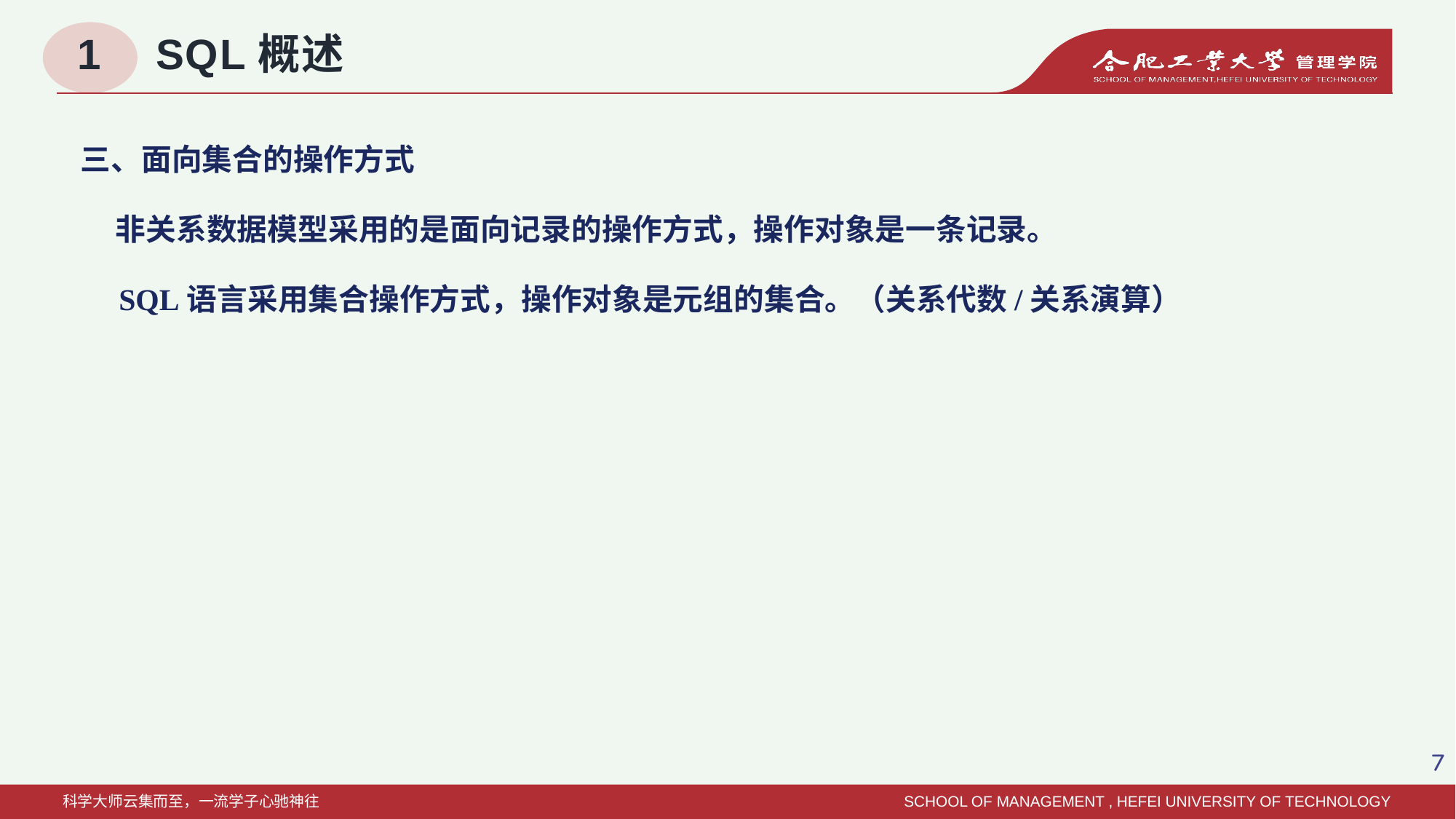

# 1    SQL概述
三、面向集合的操作方式
    非关系数据模型采用的是面向记录的操作方式，操作对象是一条记录。
     SQL语言采用集合操作方式，操作对象是元组的集合。（关系代数/关系演算）
7